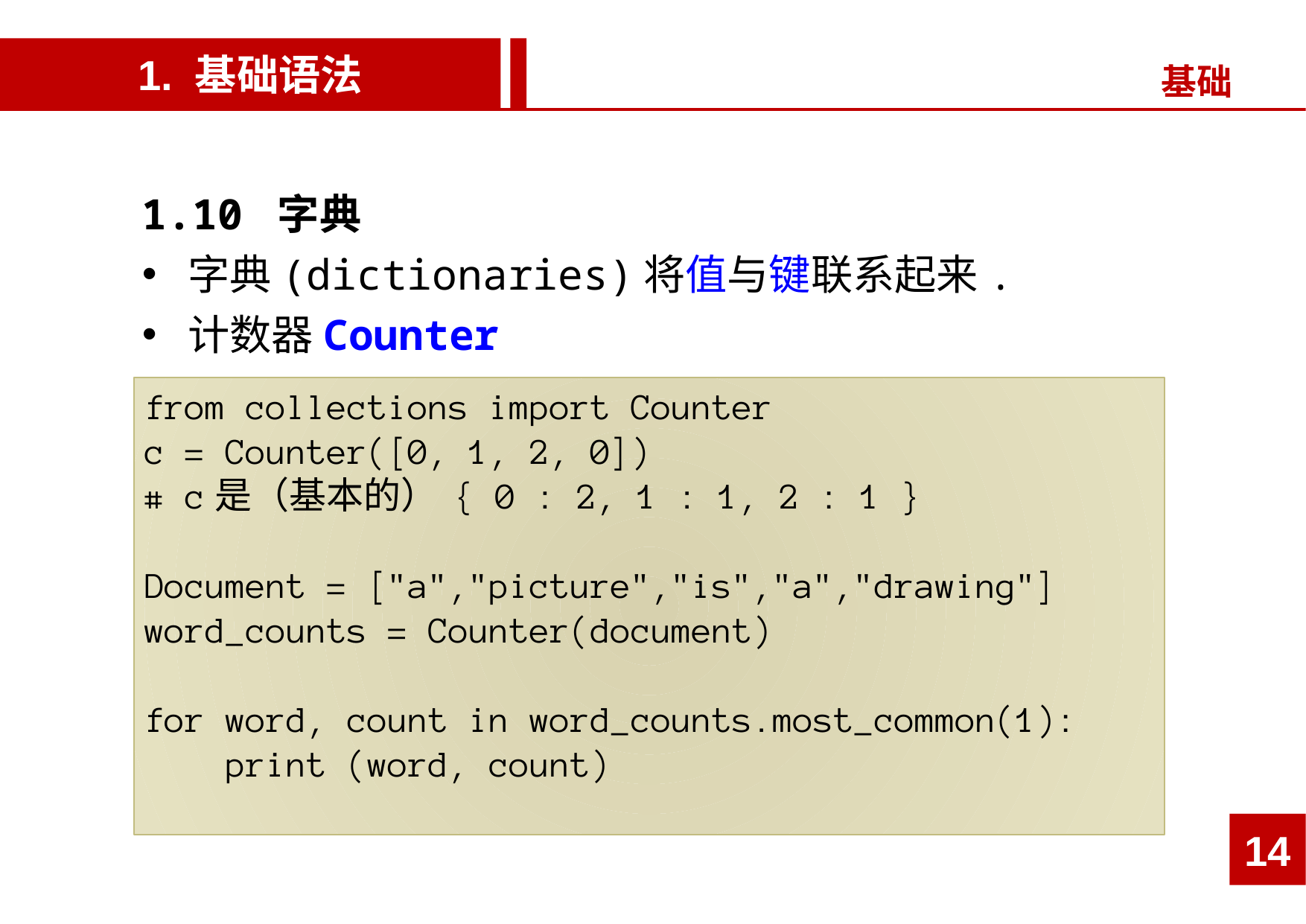

1. 基础语法

基础
1.10 字典
 字典(dictionaries)将值与键联系起来.
 计数器Counter
from collections import Counter
c = Counter([0, 1, 2, 0])
# c是（基本的） { 0 : 2, 1 : 1, 2 : 1 }

Document = ["a","picture","is","a","drawing"]
word_counts = Counter(document)
for word, count in word_counts.most_common(1):
    print (word, count)
14